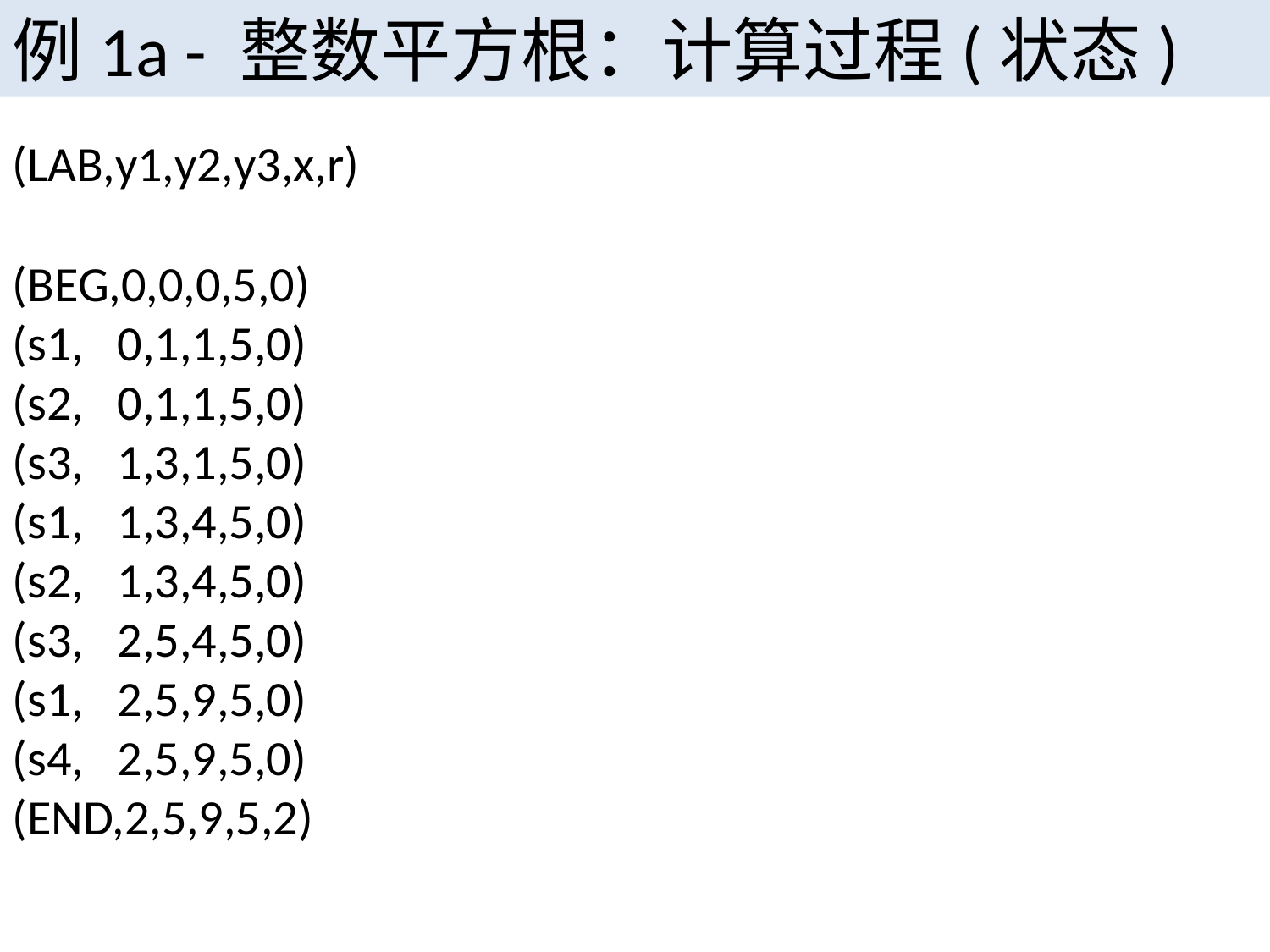

例1a - 整数平方根：计算过程(状态)
(LAB,y1,y2,y3,x,r)
(BEG,0,0,0,5,0)
(s1,   0,1,1,5,0)
(s2,   0,1,1,5,0)
(s3,   1,3,1,5,0)
(s1,   1,3,4,5,0)
(s2,   1,3,4,5,0)
(s3,   2,5,4,5,0)
(s1,   2,5,9,5,0)
(s4,   2,5,9,5,0)
(END,2,5,9,5,2)